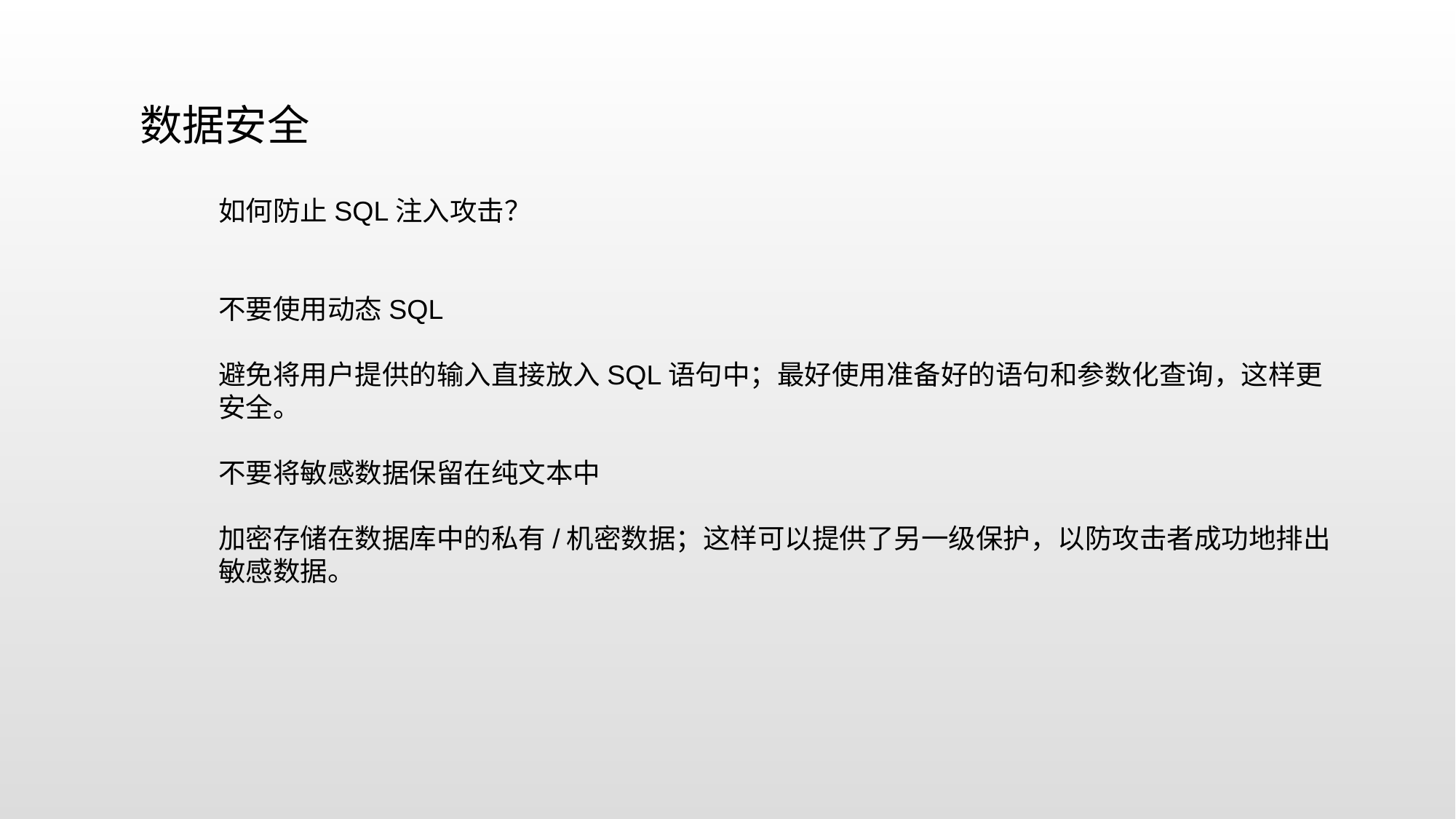

数据安全
如何防止SQL注入攻击？

不要使用动态SQL

避免将用户提供的输入直接放入SQL语句中；最好使用准备好的语句和参数化查询，这样更安全。

不要将敏感数据保留在纯文本中

加密存储在数据库中的私有/机密数据；这样可以提供了另一级保护，以防攻击者成功地排出敏感数据。